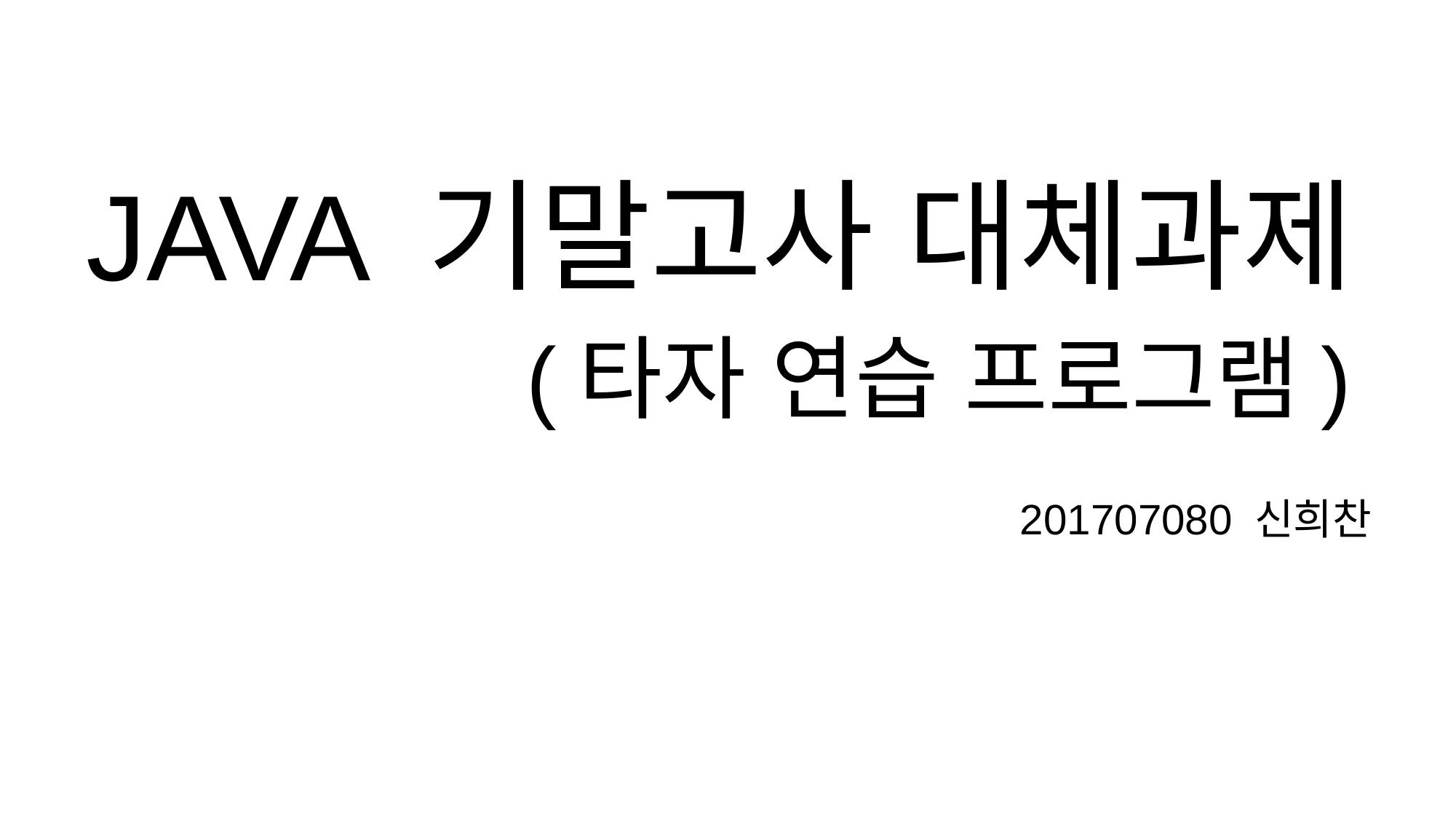

# JAVA 기말고사 대체과제 (타자 연습 프로그램)
201707080 신희찬